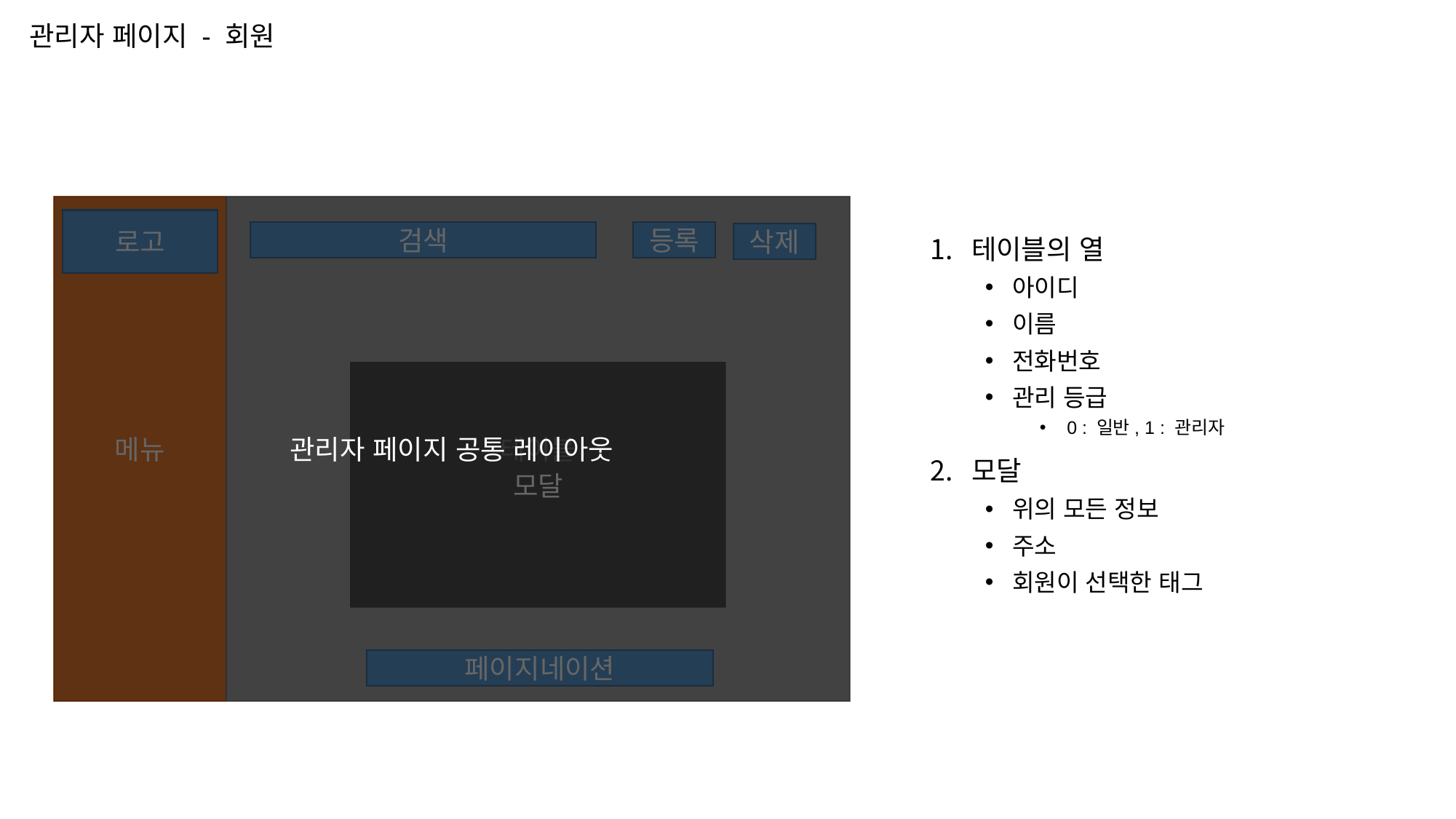

# 관리자 페이지 - 회원
테이블의 열
아이디
이름
전화번호
관리 등급
0 : 일반, 1 : 관리자
모달
위의 모든 정보
주소
회원이 선택한 태그
메뉴
관리자 페이지 공통 레이아웃
테이블
로고
검색
등록
삭제
모달
페이지네이션